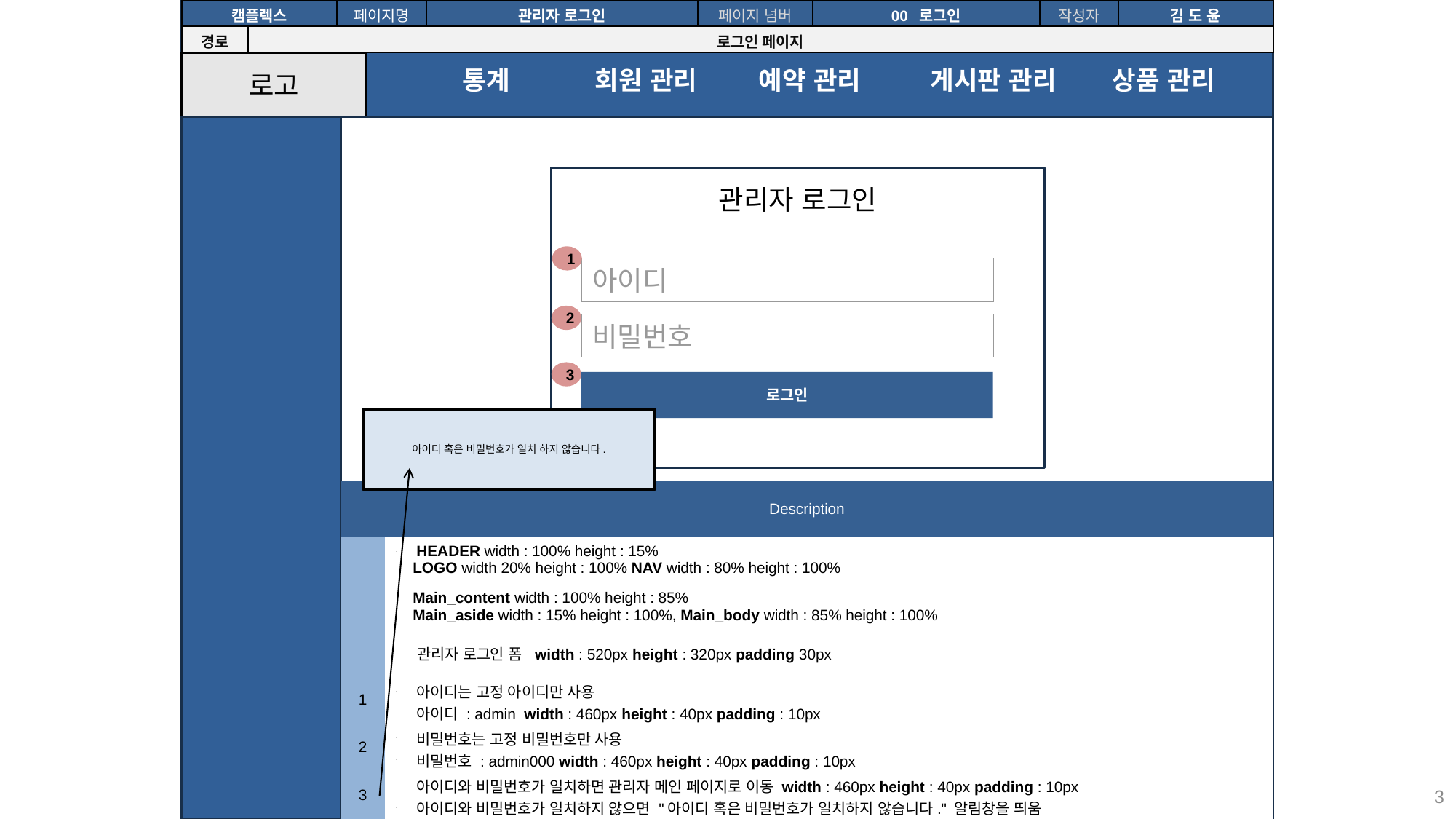

| 캠플렉스 |  | 페이지명 | 관리자 로그인 | 페이지 넘버 | 00 로그인 | 작성자 | 김 도 윤 |
| --- | --- | --- | --- | --- | --- | --- | --- |
| 경로 | 로그인 페이지 |  |  |  |  |  |  |

`
로고
통계
회원 관리
예약 관리
게시판 관리
상품 관리

관리자 로그인
1
아이디
2
비밀번호
3
로그인
아이디 혹은 비밀번호가 일치 하지 않습니다.
| Description |  |
| --- | --- |
|  | HEADER width : 100% height : 15% LOGO width 20% height : 100% NAV width : 80% height : 100% |
|  | Main\_content width : 100% height : 85% Main\_aside width : 15% height : 100%, Main\_body width : 85% height : 100% |
|  | 관리자 로그인 폼 width : 520px height : 320px padding 30px |
| 1 | 아이디는 고정 아이디만 사용 아이디 : admin width : 460px height : 40px padding : 10px |
| 2 | 비밀번호는 고정 비밀번호만 사용 비밀번호 : admin000 width : 460px height : 40px padding : 10px |
| 3 | 아이디와 비밀번호가 일치하면 관리자 메인 페이지로 이동 width : 460px height : 40px padding : 10px 아이디와 비밀번호가 일치하지 않으면 "아이디 혹은 비밀번호가 일치하지 않습니다." 알림창을 띄움 |
3